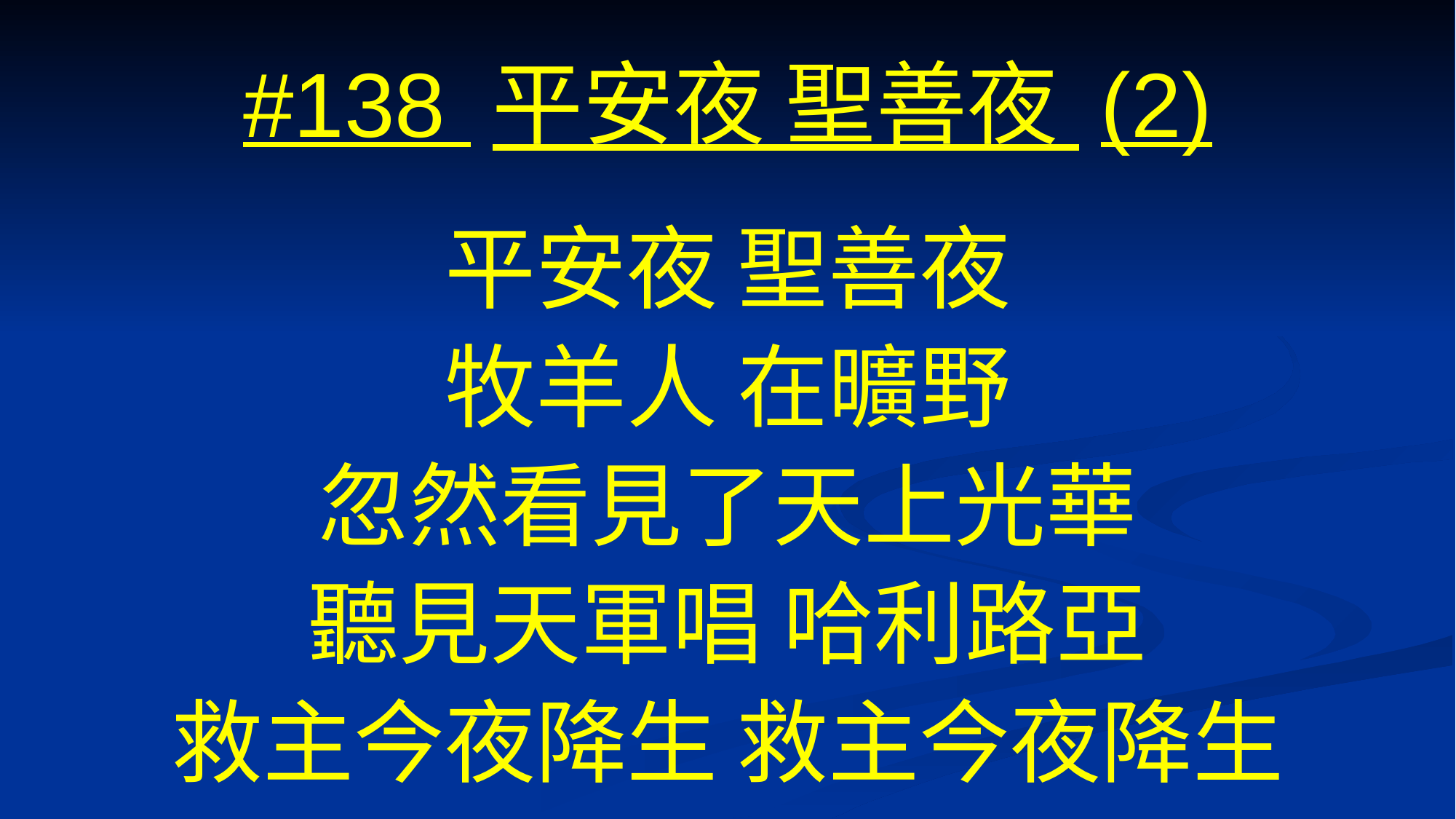

# #138 平安夜 聖善夜 (2)
平安夜 聖善夜
牧羊人 在曠野
忽然看見了天上光華
聽見天軍唱 哈利路亞
救主今夜降生 救主今夜降生